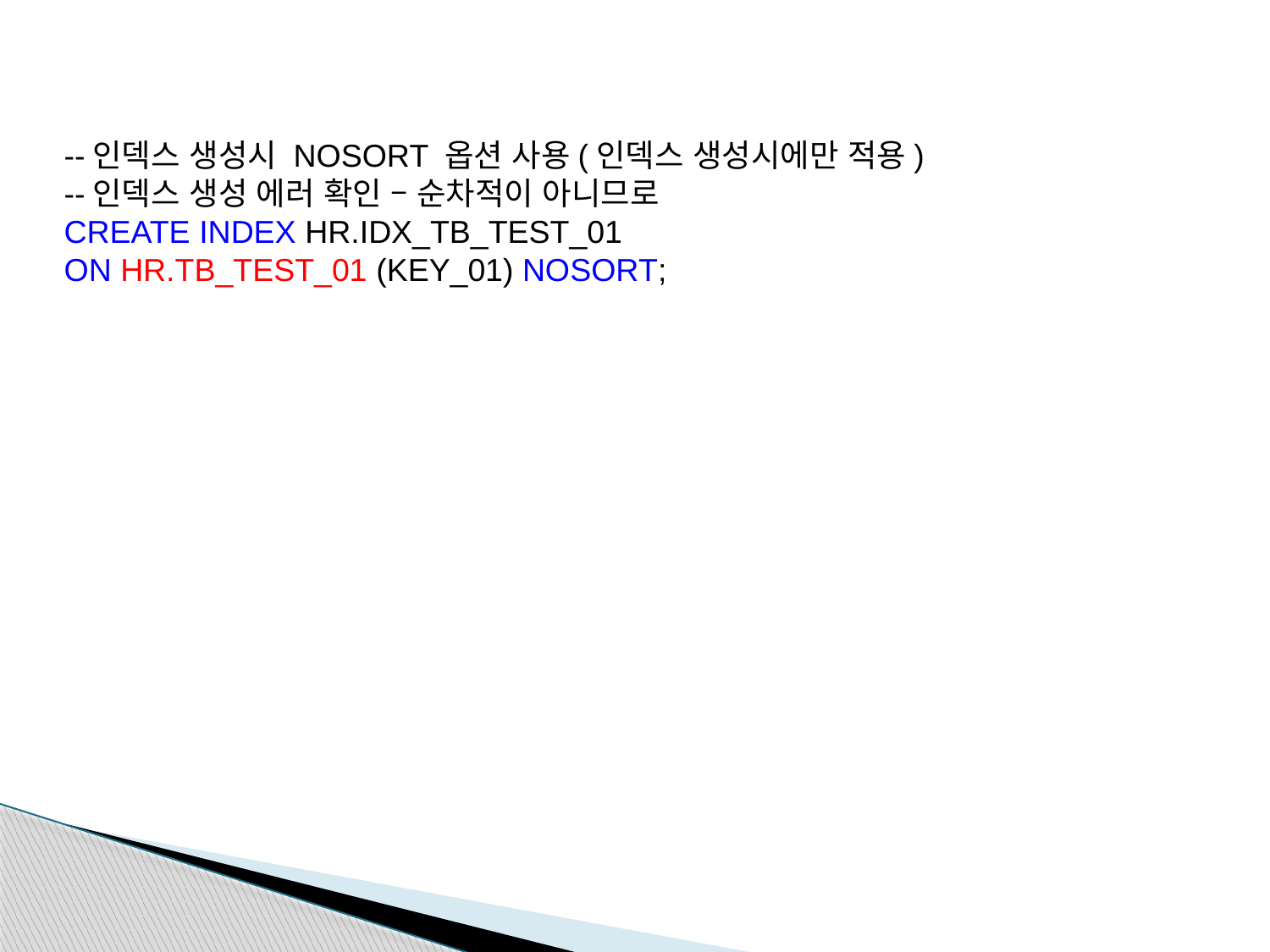

--인덱스 생성시 NOSORT 옵션 사용(인덱스 생성시에만 적용)
--인덱스 생성 에러 확인 – 순차적이 아니므로
CREATE INDEX HR.IDX_TB_TEST_01
ON HR.TB_TEST_01 (KEY_01) NOSORT;